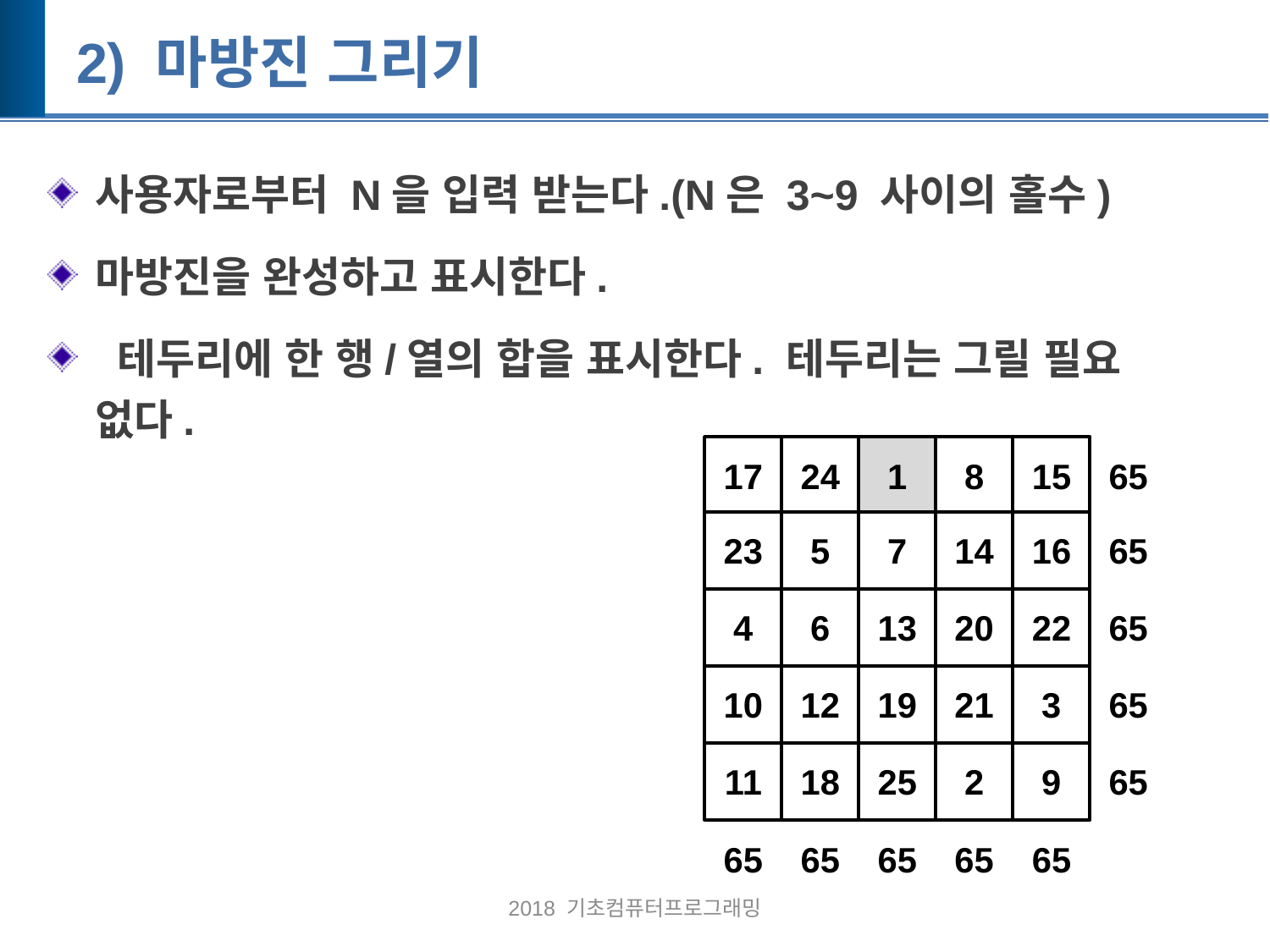

# 2) 마방진 그리기
사용자로부터 N을 입력 받는다.(N은 3~9 사이의 홀수)
마방진을 완성하고 표시한다.
 테두리에 한 행/열의 합을 표시한다. 테두리는 그릴 필요 없다.
24
1
8
15
65
17
5
7
14
16
65
23
6
13
20
22
65
4
12
19
21
3
65
10
18
25
2
9
65
11
65
65
65
65
65
2018 기초컴퓨터프로그래밍